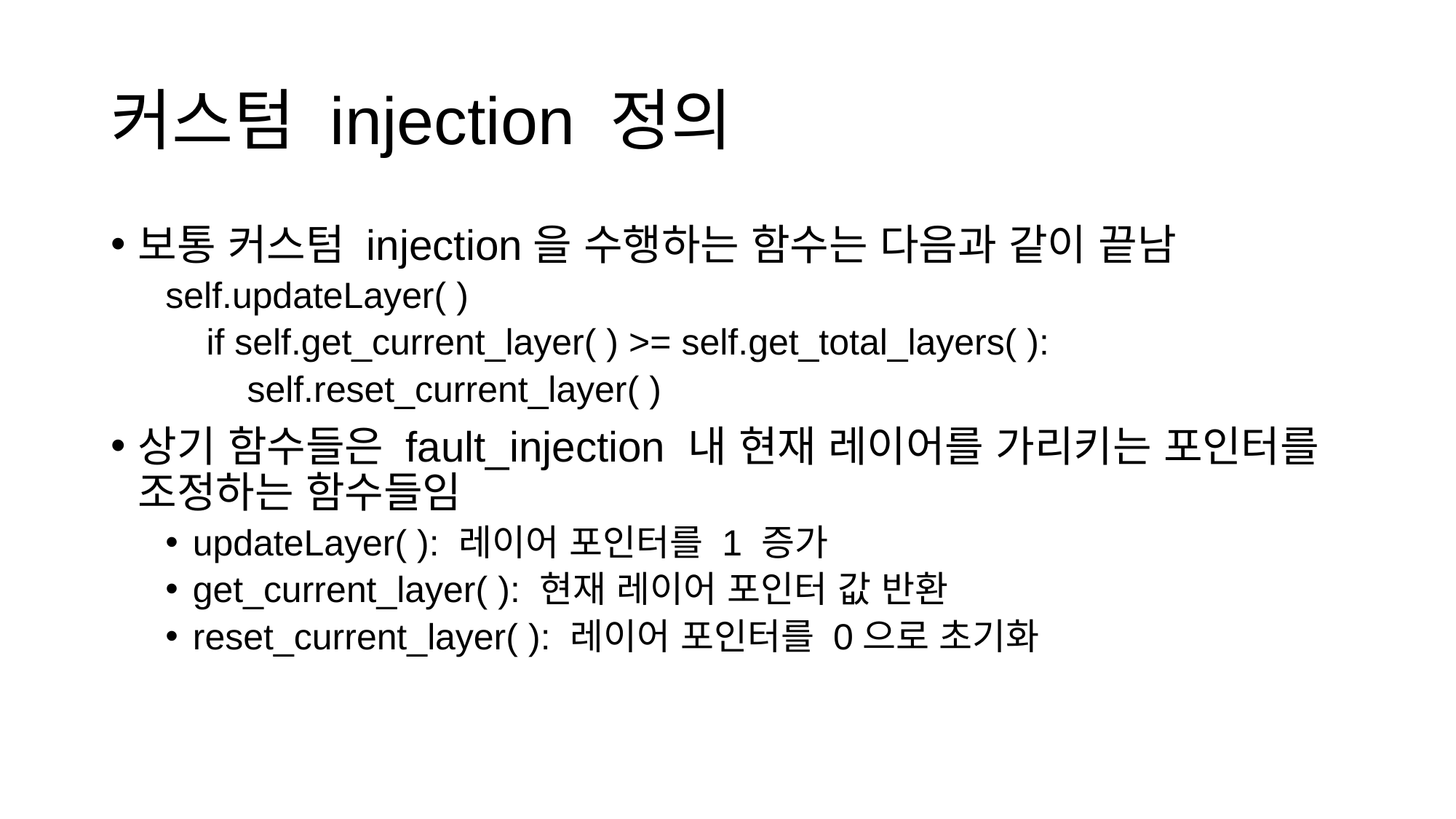

# 커스텀 injection 정의
보통 커스텀 injection을 수행하는 함수는 다음과 같이 끝남
self.updateLayer( )
    if self.get_current_layer( ) >= self.get_total_layers( ):
        self.reset_current_layer( )
상기 함수들은 fault_injection 내 현재 레이어를 가리키는 포인터를 조정하는 함수들임
updateLayer( ): 레이어 포인터를 1 증가
get_current_layer( ): 현재 레이어 포인터 값 반환
reset_current_layer( ): 레이어 포인터를 0으로 초기화